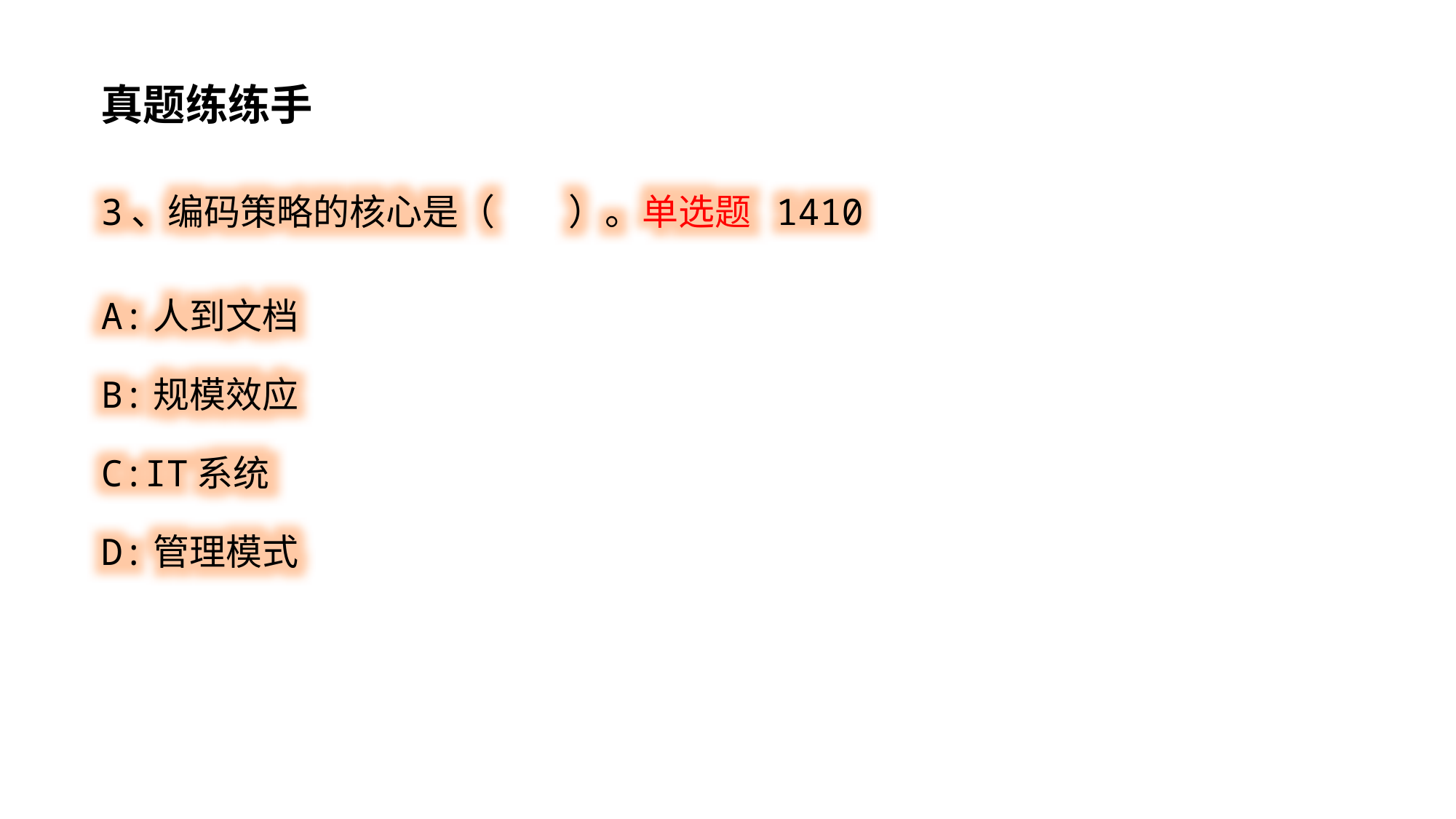

真题练练手
3、编码策略的核心是（         ）。单选题  1410

A:人到文档

B:规模效应

C:IT系统

D:管理模式